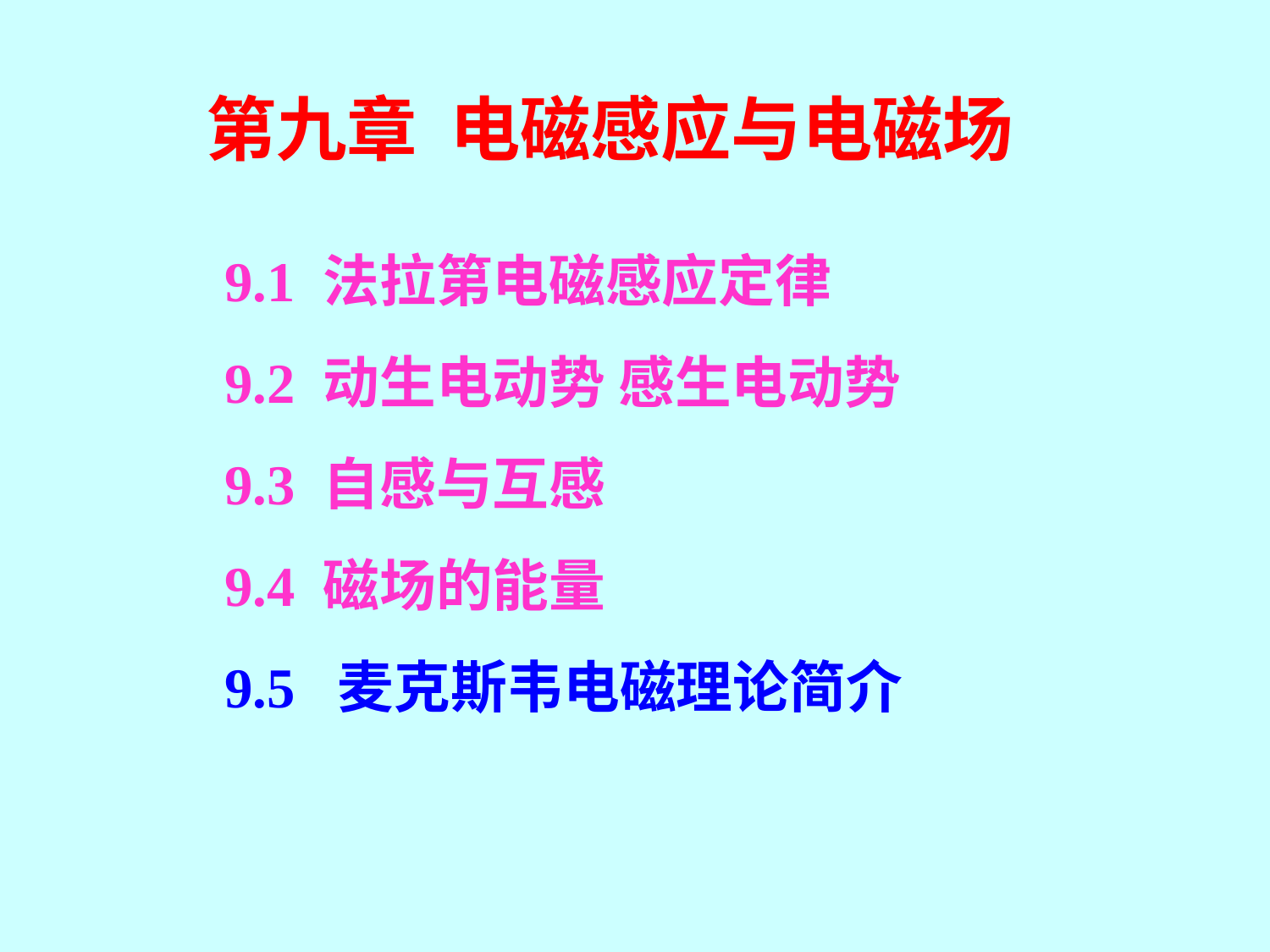

第九章  电磁感应与电磁场
9.1 法拉第电磁感应定律
9.2 动生电动势 感生电动势
9.3 自感与互感
9.4 磁场的能量
9.5  麦克斯韦电磁理论简介
13